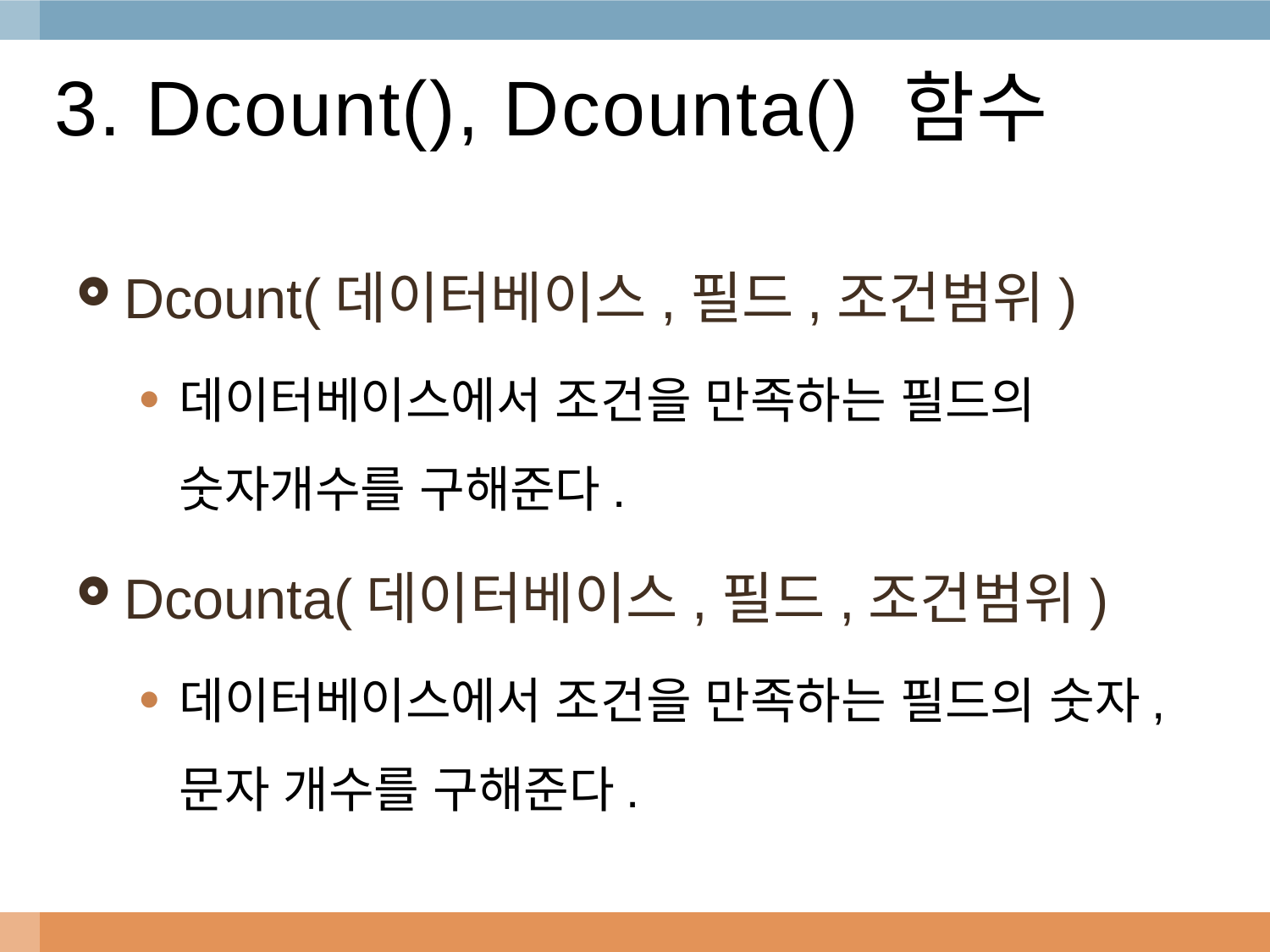

# 3. Dcount(), Dcounta() 함수
Dcount(데이터베이스,필드,조건범위)
데이터베이스에서 조건을 만족하는 필드의 숫자개수를 구해준다.
Dcounta(데이터베이스,필드,조건범위)
데이터베이스에서 조건을 만족하는 필드의 숫자,문자 개수를 구해준다.